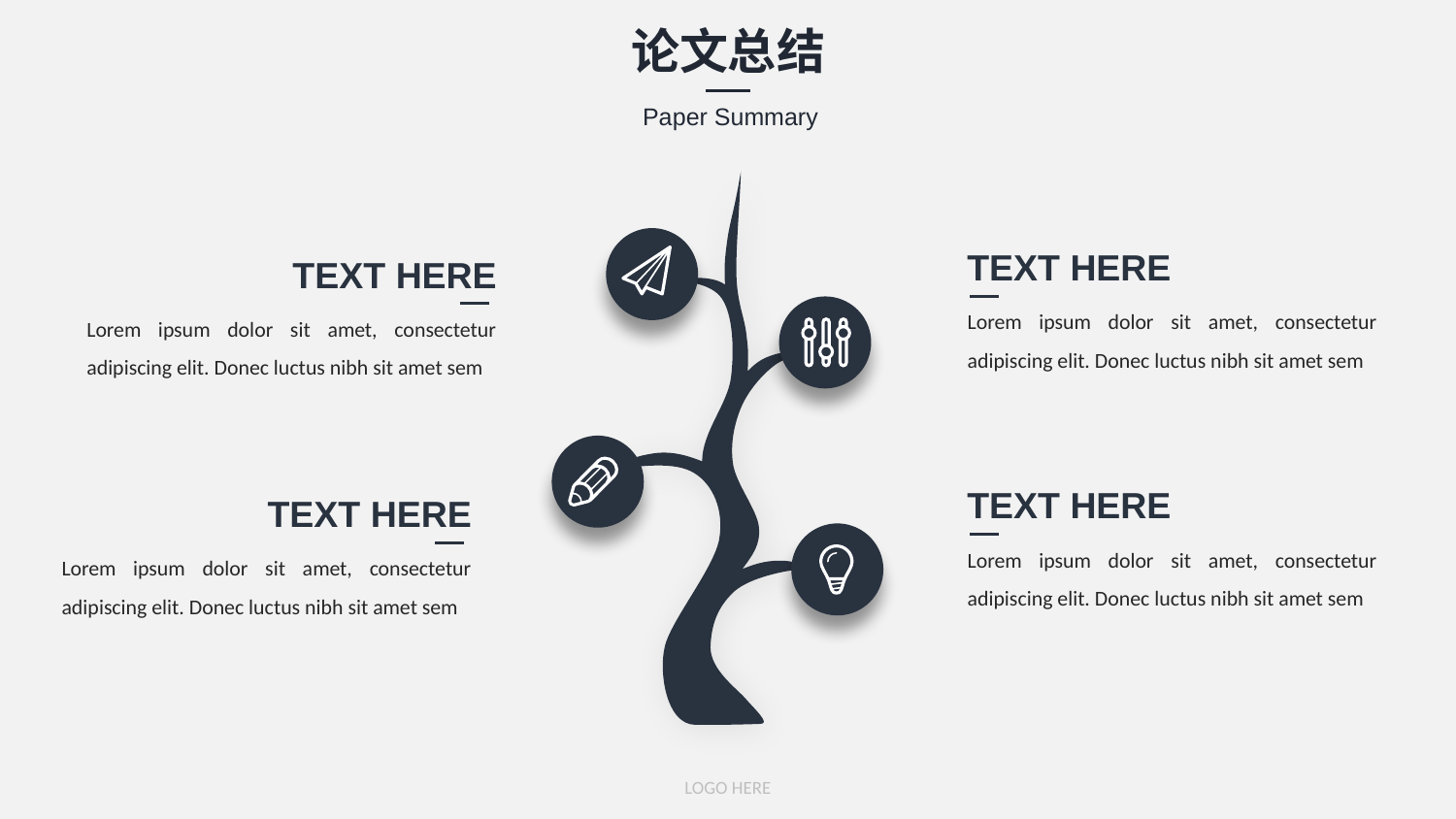

论文总结
Paper Summary

TEXT HERE
TEXT HERE
Lorem ipsum dolor sit amet, consectetur adipiscing elit. Donec luctus nibh sit amet sem
Lorem ipsum dolor sit amet, consectetur adipiscing elit. Donec luctus nibh sit amet sem
TEXT HERE
TEXT HERE
Lorem ipsum dolor sit amet, consectetur adipiscing elit. Donec luctus nibh sit amet sem
Lorem ipsum dolor sit amet, consectetur adipiscing elit. Donec luctus nibh sit amet sem
16